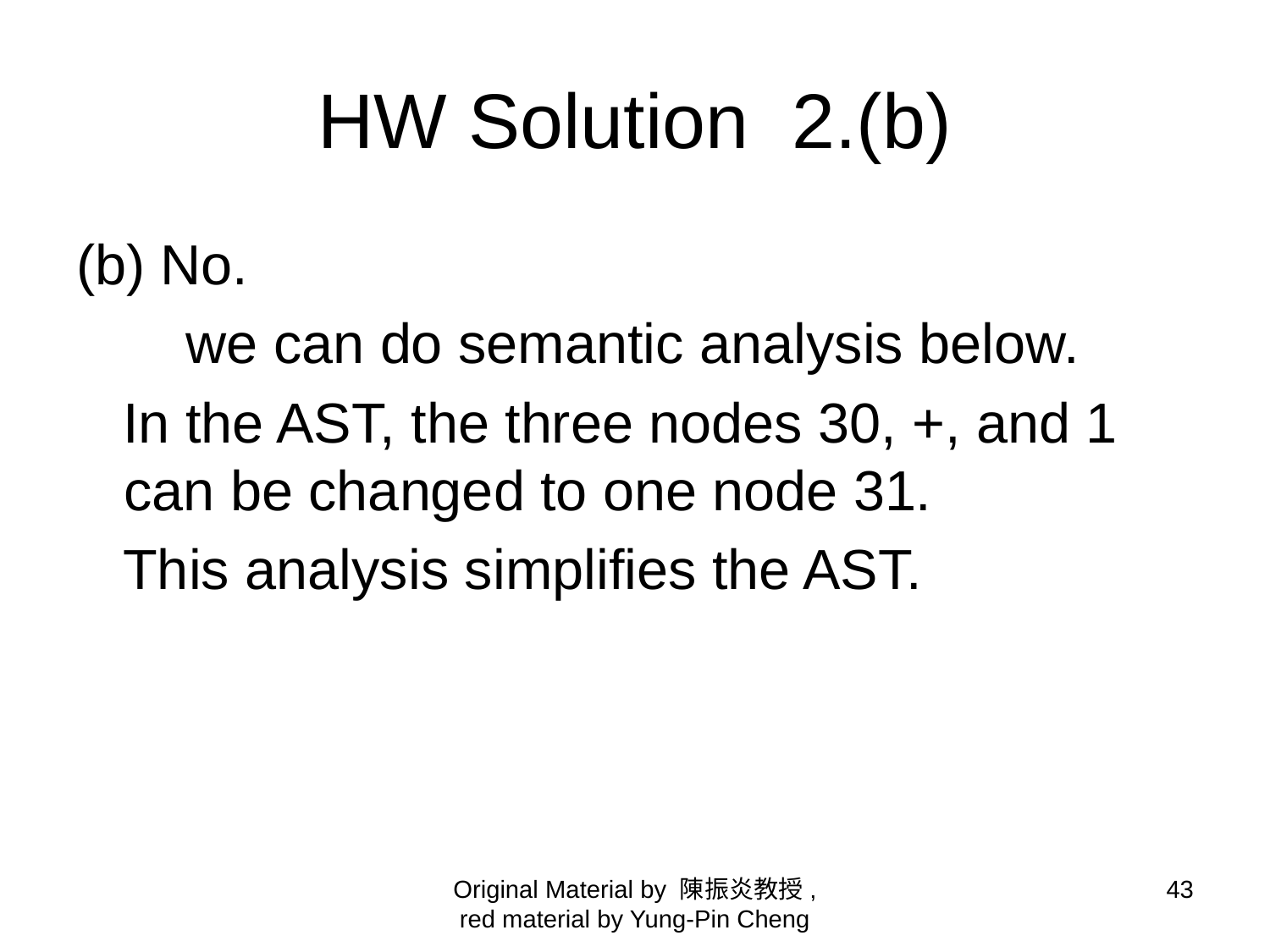

# HW Solution  2.(b)
(b) No.
       we can do semantic analysis below.
   In the AST, the three nodes 30, +, and 1 can be changed to one node 31.
   This analysis simplifies the AST.

Original Material by 陳振炎教授, red material by Yung-Pin Cheng
43